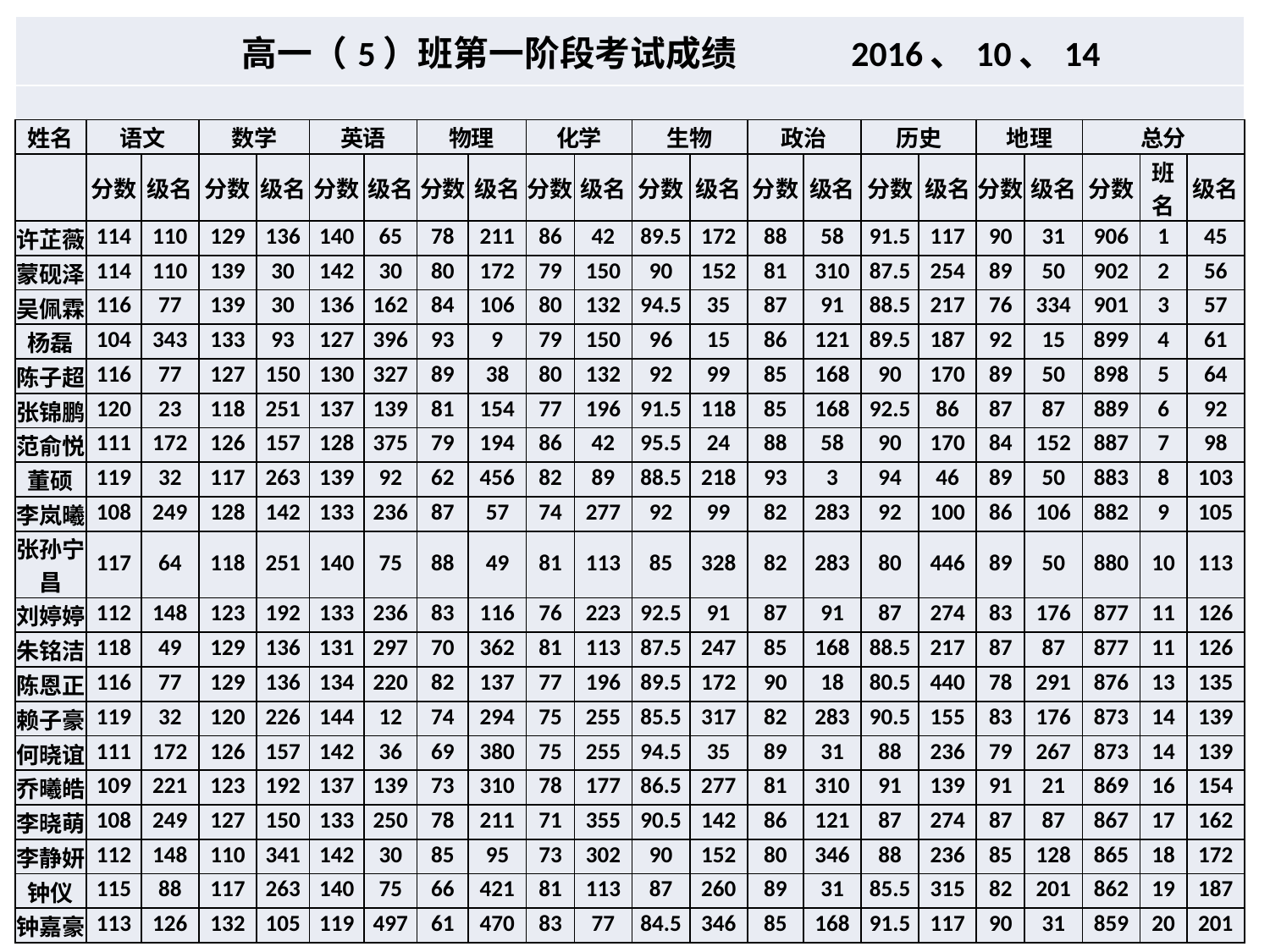

| 高一（5）班第一阶段考试成绩 2016、10、14 |  |  |  |  |  |  |  |  |  |  |  |  |  |  |  |  |  |  |  |  |  |
| --- | --- | --- | --- | --- | --- | --- | --- | --- | --- | --- | --- | --- | --- | --- | --- | --- | --- | --- | --- | --- | --- |
|  |  |  |  |  |  |  |  |  |  |  |  |  |  |  |  |  |  |  |  |  |  |
| 姓名 | 语文 |  | 数学 |  | 英语 |  | 物理 |  | 化学 |  | 生物 |  | 政治 |  | 历史 |  | 地理 |  | 总分 |  |  |
|  | 分数 | 级名 | 分数 | 级名 | 分数 | 级名 | 分数 | 级名 | 分数 | 级名 | 分数 | 级名 | 分数 | 级名 | 分数 | 级名 | 分数 | 级名 | 分数 | 班名 | 级名 |
| 许芷薇 | 114 | 110 | 129 | 136 | 140 | 65 | 78 | 211 | 86 | 42 | 89.5 | 172 | 88 | 58 | 91.5 | 117 | 90 | 31 | 906 | 1 | 45 |
| 蒙砚泽 | 114 | 110 | 139 | 30 | 142 | 30 | 80 | 172 | 79 | 150 | 90 | 152 | 81 | 310 | 87.5 | 254 | 89 | 50 | 902 | 2 | 56 |
| 吴佩霖 | 116 | 77 | 139 | 30 | 136 | 162 | 84 | 106 | 80 | 132 | 94.5 | 35 | 87 | 91 | 88.5 | 217 | 76 | 334 | 901 | 3 | 57 |
| 杨磊 | 104 | 343 | 133 | 93 | 127 | 396 | 93 | 9 | 79 | 150 | 96 | 15 | 86 | 121 | 89.5 | 187 | 92 | 15 | 899 | 4 | 61 |
| 陈子超 | 116 | 77 | 127 | 150 | 130 | 327 | 89 | 38 | 80 | 132 | 92 | 99 | 85 | 168 | 90 | 170 | 89 | 50 | 898 | 5 | 64 |
| 张锦鹏 | 120 | 23 | 118 | 251 | 137 | 139 | 81 | 154 | 77 | 196 | 91.5 | 118 | 85 | 168 | 92.5 | 86 | 87 | 87 | 889 | 6 | 92 |
| 范俞悦 | 111 | 172 | 126 | 157 | 128 | 375 | 79 | 194 | 86 | 42 | 95.5 | 24 | 88 | 58 | 90 | 170 | 84 | 152 | 887 | 7 | 98 |
| 董硕 | 119 | 32 | 117 | 263 | 139 | 92 | 62 | 456 | 82 | 89 | 88.5 | 218 | 93 | 3 | 94 | 46 | 89 | 50 | 883 | 8 | 103 |
| 李岚曦 | 108 | 249 | 128 | 142 | 133 | 236 | 87 | 57 | 74 | 277 | 92 | 99 | 82 | 283 | 92 | 100 | 86 | 106 | 882 | 9 | 105 |
| 张孙宁昌 | 117 | 64 | 118 | 251 | 140 | 75 | 88 | 49 | 81 | 113 | 85 | 328 | 82 | 283 | 80 | 446 | 89 | 50 | 880 | 10 | 113 |
| 刘婷婷 | 112 | 148 | 123 | 192 | 133 | 236 | 83 | 116 | 76 | 223 | 92.5 | 91 | 87 | 91 | 87 | 274 | 83 | 176 | 877 | 11 | 126 |
| 朱铭洁 | 118 | 49 | 129 | 136 | 131 | 297 | 70 | 362 | 81 | 113 | 87.5 | 247 | 85 | 168 | 88.5 | 217 | 87 | 87 | 877 | 11 | 126 |
| 陈恩正 | 116 | 77 | 129 | 136 | 134 | 220 | 82 | 137 | 77 | 196 | 89.5 | 172 | 90 | 18 | 80.5 | 440 | 78 | 291 | 876 | 13 | 135 |
| 赖子豪 | 119 | 32 | 120 | 226 | 144 | 12 | 74 | 294 | 75 | 255 | 85.5 | 317 | 82 | 283 | 90.5 | 155 | 83 | 176 | 873 | 14 | 139 |
| 何晓谊 | 111 | 172 | 126 | 157 | 142 | 36 | 69 | 380 | 75 | 255 | 94.5 | 35 | 89 | 31 | 88 | 236 | 79 | 267 | 873 | 14 | 139 |
| 乔曦皓 | 109 | 221 | 123 | 192 | 137 | 139 | 73 | 310 | 78 | 177 | 86.5 | 277 | 81 | 310 | 91 | 139 | 91 | 21 | 869 | 16 | 154 |
| 李晓萌 | 108 | 249 | 127 | 150 | 133 | 250 | 78 | 211 | 71 | 355 | 90.5 | 142 | 86 | 121 | 87 | 274 | 87 | 87 | 867 | 17 | 162 |
| 李静妍 | 112 | 148 | 110 | 341 | 142 | 30 | 85 | 95 | 73 | 302 | 90 | 152 | 80 | 346 | 88 | 236 | 85 | 128 | 865 | 18 | 172 |
| 钟仪 | 115 | 88 | 117 | 263 | 140 | 75 | 66 | 421 | 81 | 113 | 87 | 260 | 89 | 31 | 85.5 | 315 | 82 | 201 | 862 | 19 | 187 |
| 钟嘉豪 | 113 | 126 | 132 | 105 | 119 | 497 | 61 | 470 | 83 | 77 | 84.5 | 346 | 85 | 168 | 91.5 | 117 | 90 | 31 | 859 | 20 | 201 |